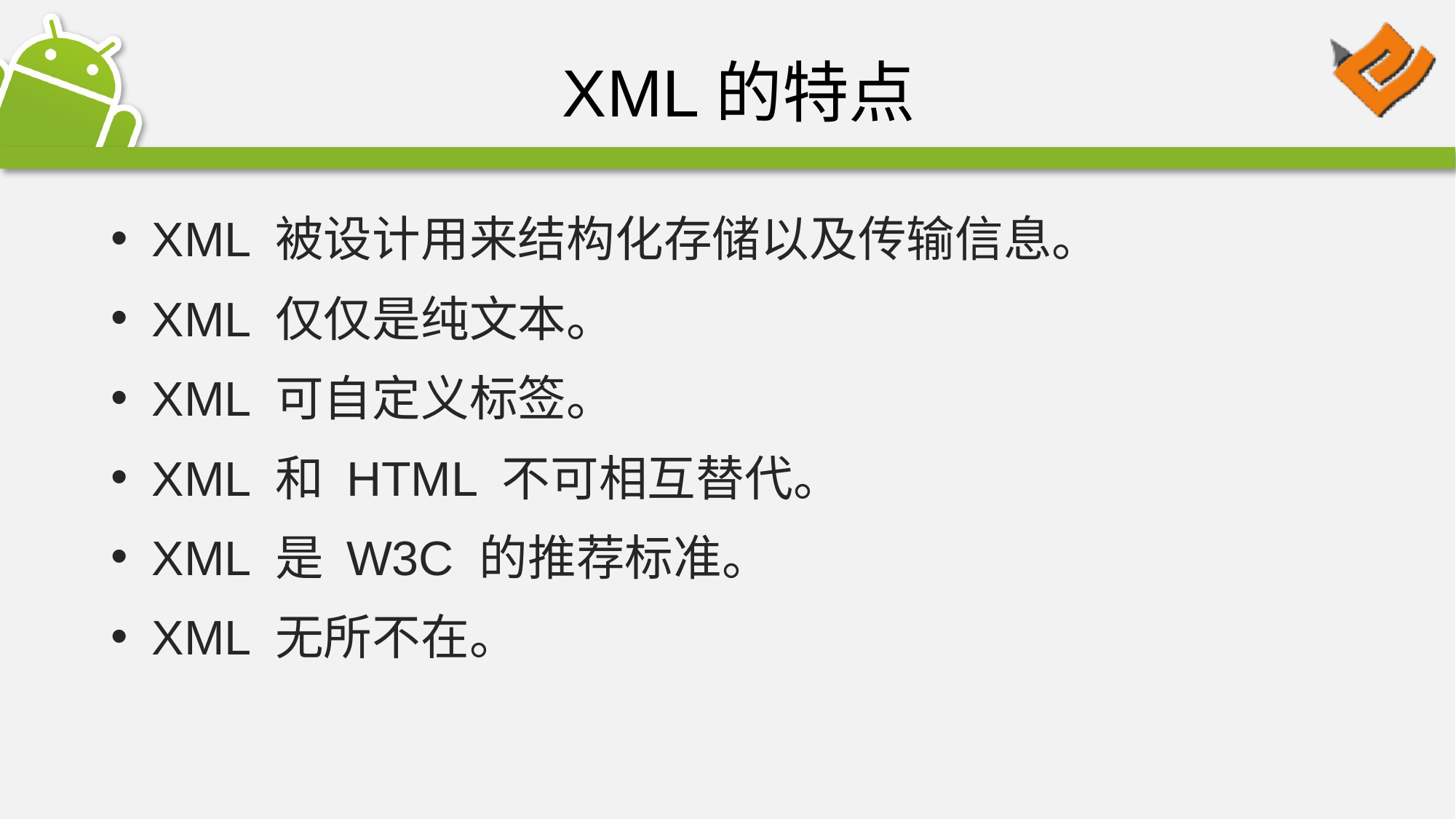

# XML的特点
XML 被设计用来结构化存储以及传输信息。
XML 仅仅是纯文本。
XML 可自定义标签。
XML 和 HTML 不可相互替代。
XML 是 W3C 的推荐标准。
XML 无所不在。